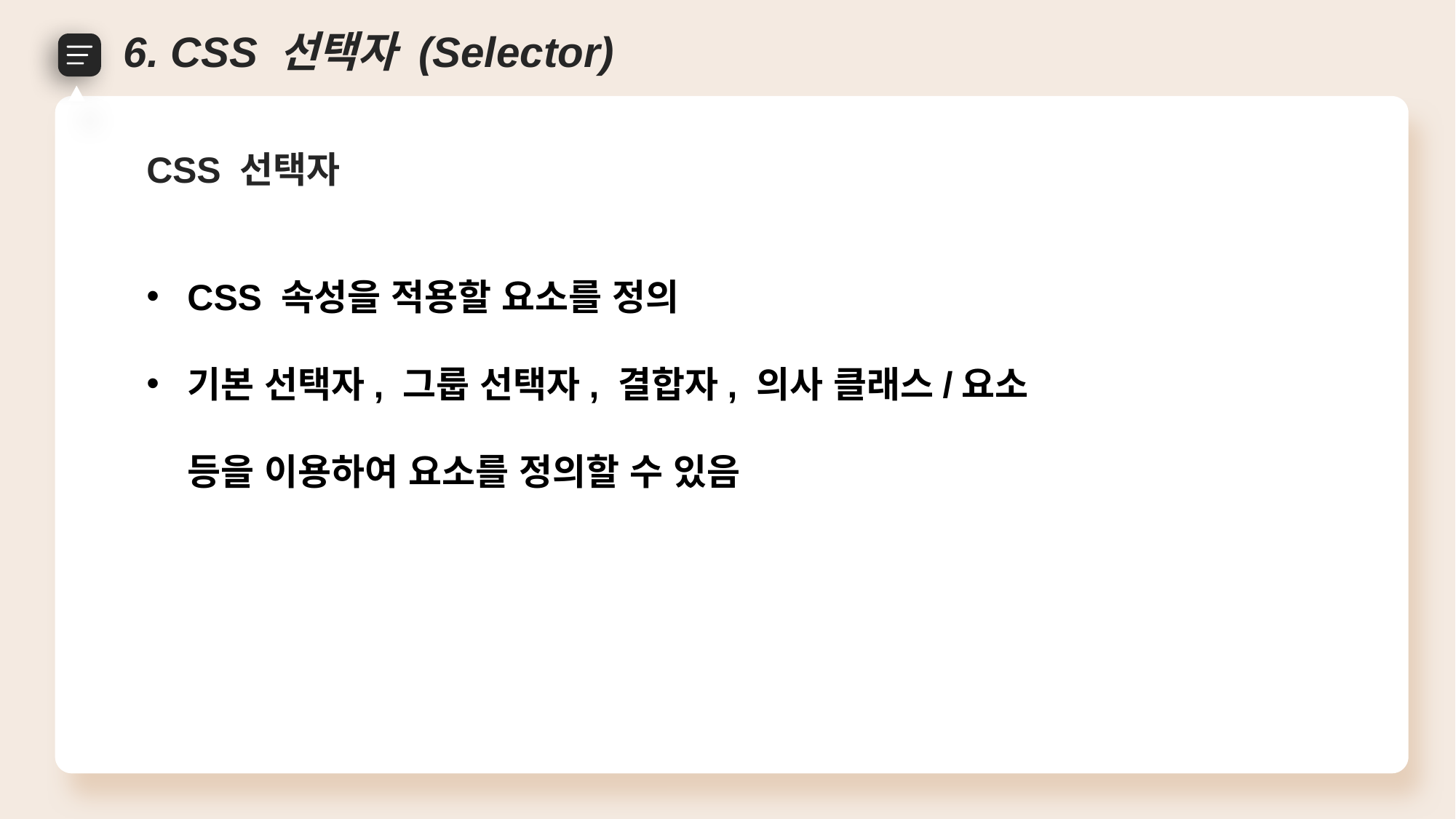

6. CSS 선택자 (Selector)

CSS 선택자
CSS 속성을 적용할 요소를 정의
기본 선택자, 그룹 선택자, 결합자, 의사 클래스/요소 등을 이용하여 요소를 정의할 수 있음